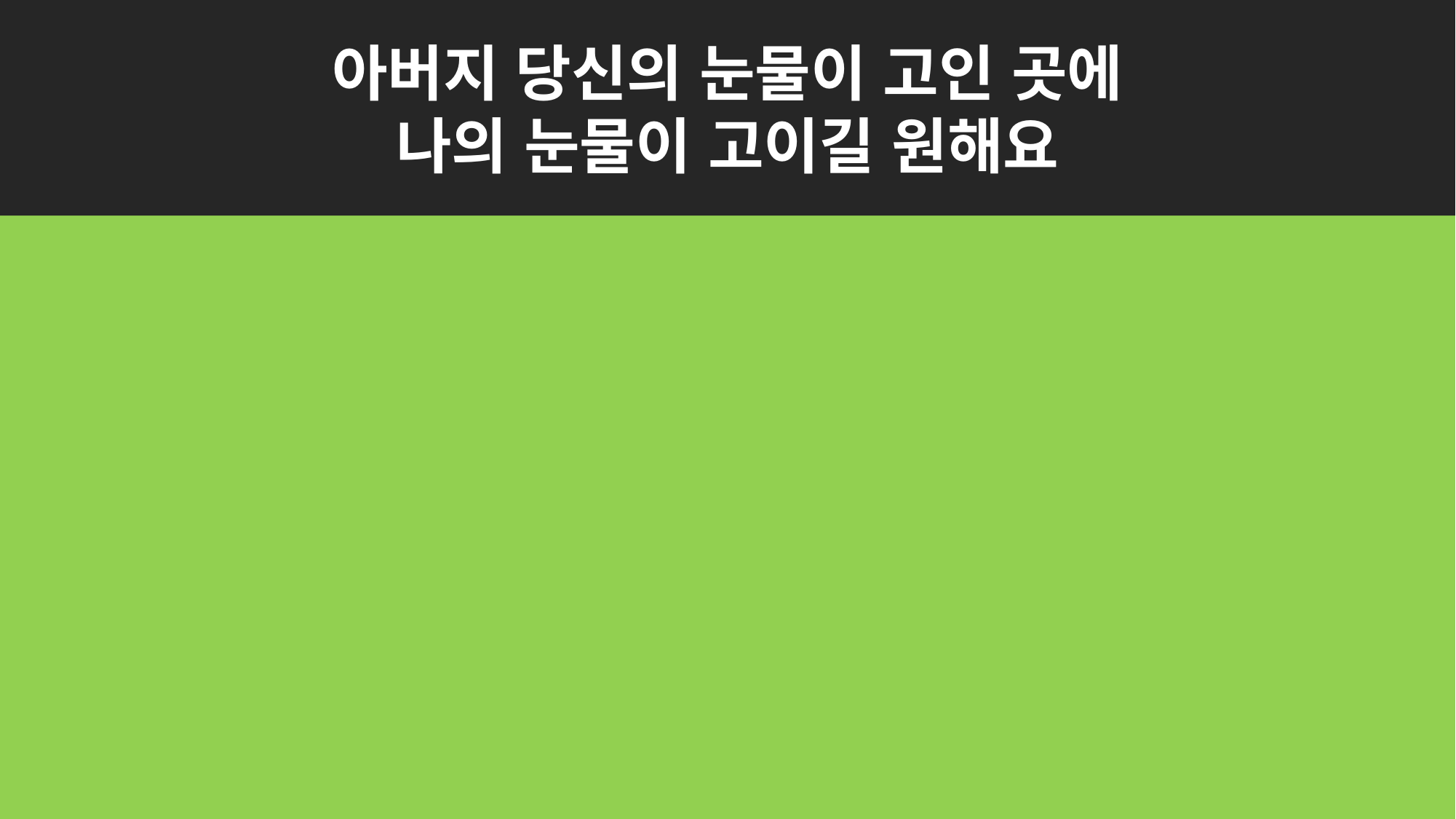

아버지 당신의 눈물이 고인 곳에
나의 눈물이 고이길 원해요